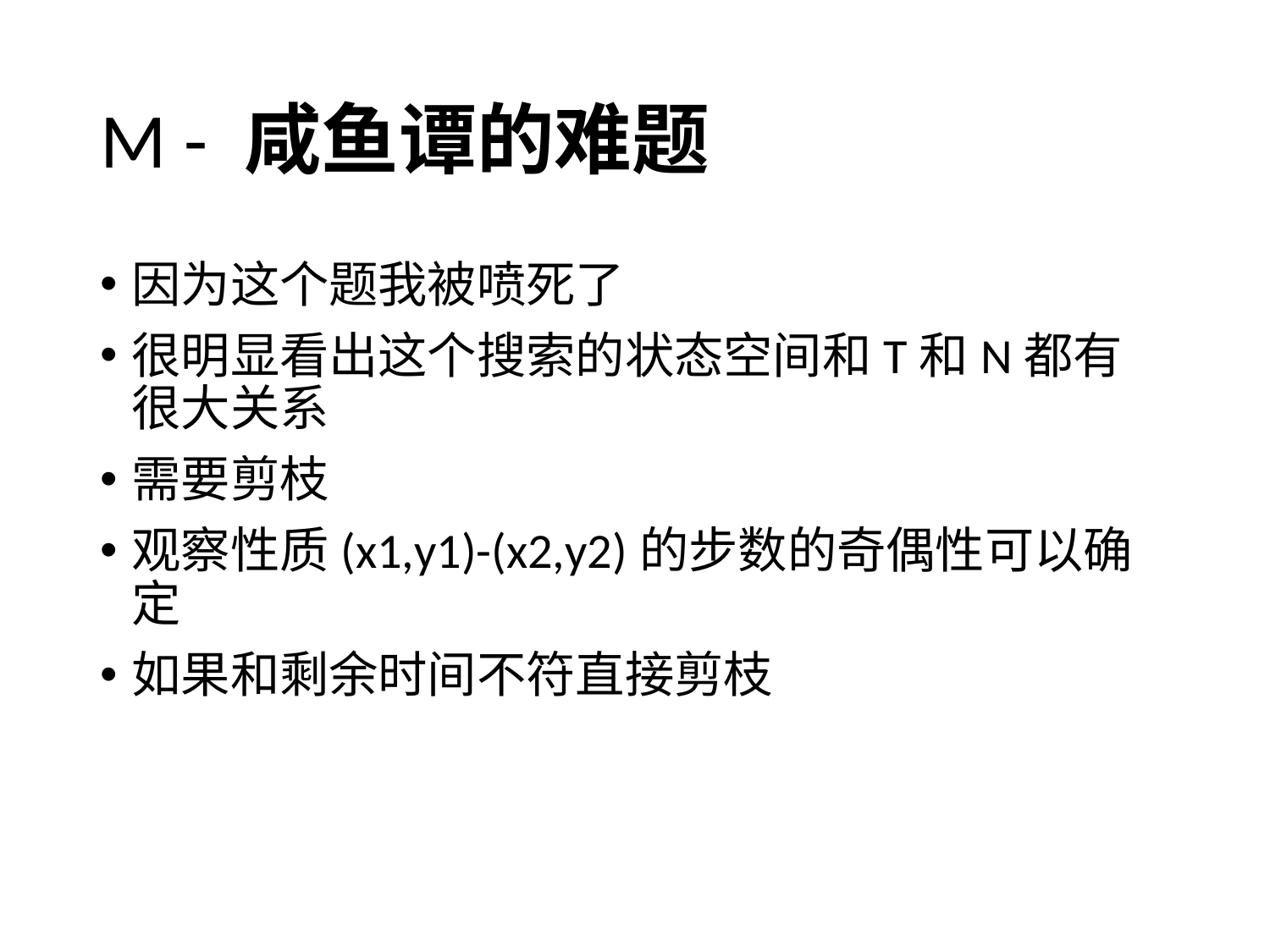

# M - 咸鱼谭的难题
因为这个题我被喷死了
很明显看出这个搜索的状态空间和T和N都有很大关系
需要剪枝
观察性质(x1,y1)-(x2,y2)的步数的奇偶性可以确定
如果和剩余时间不符直接剪枝